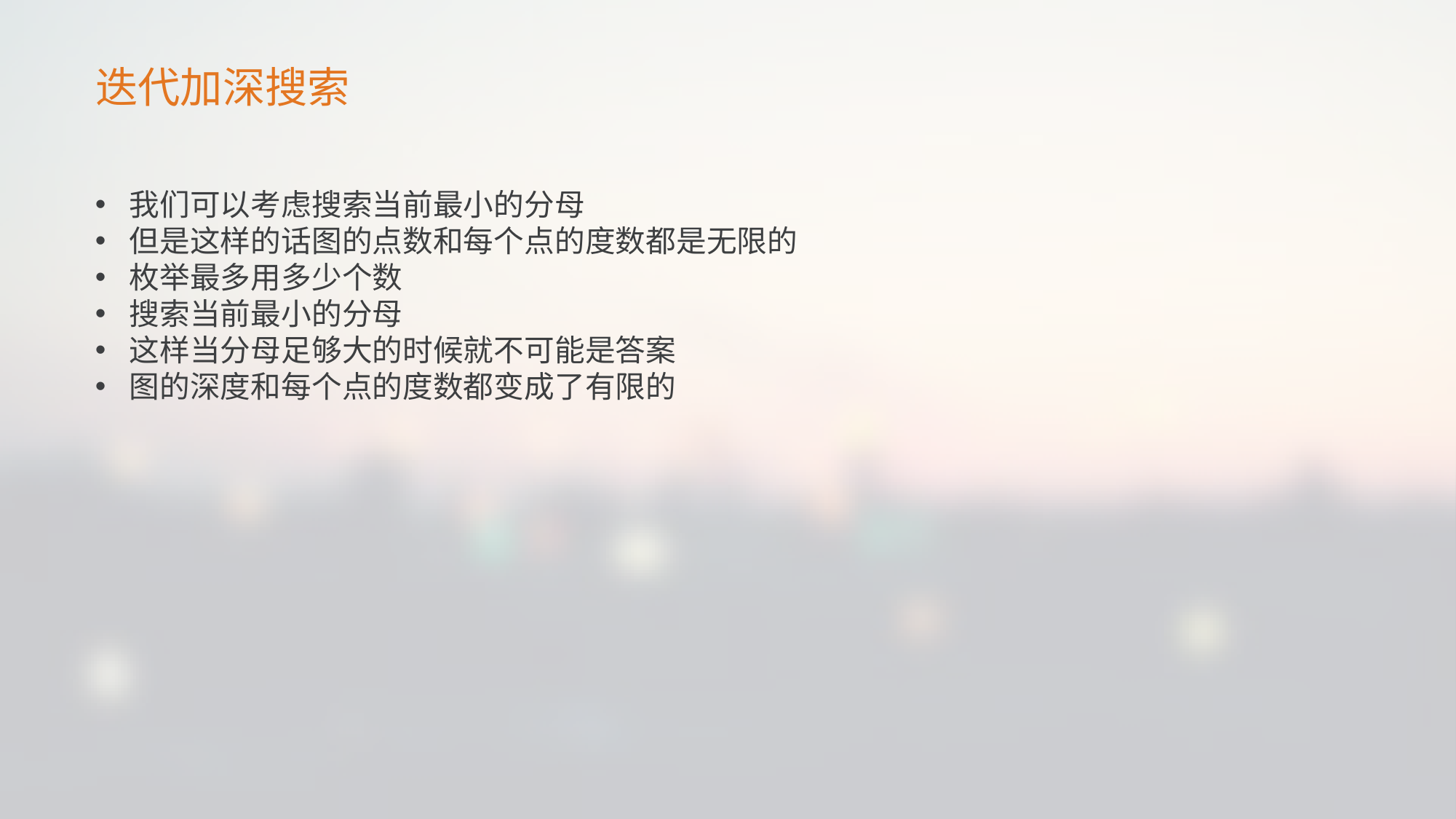

迭代加深搜索
我们可以考虑搜索当前最小的分母
但是这样的话图的点数和每个点的度数都是无限的
枚举最多用多少个数
搜索当前最小的分母
这样当分母足够大的时候就不可能是答案
图的深度和每个点的度数都变成了有限的